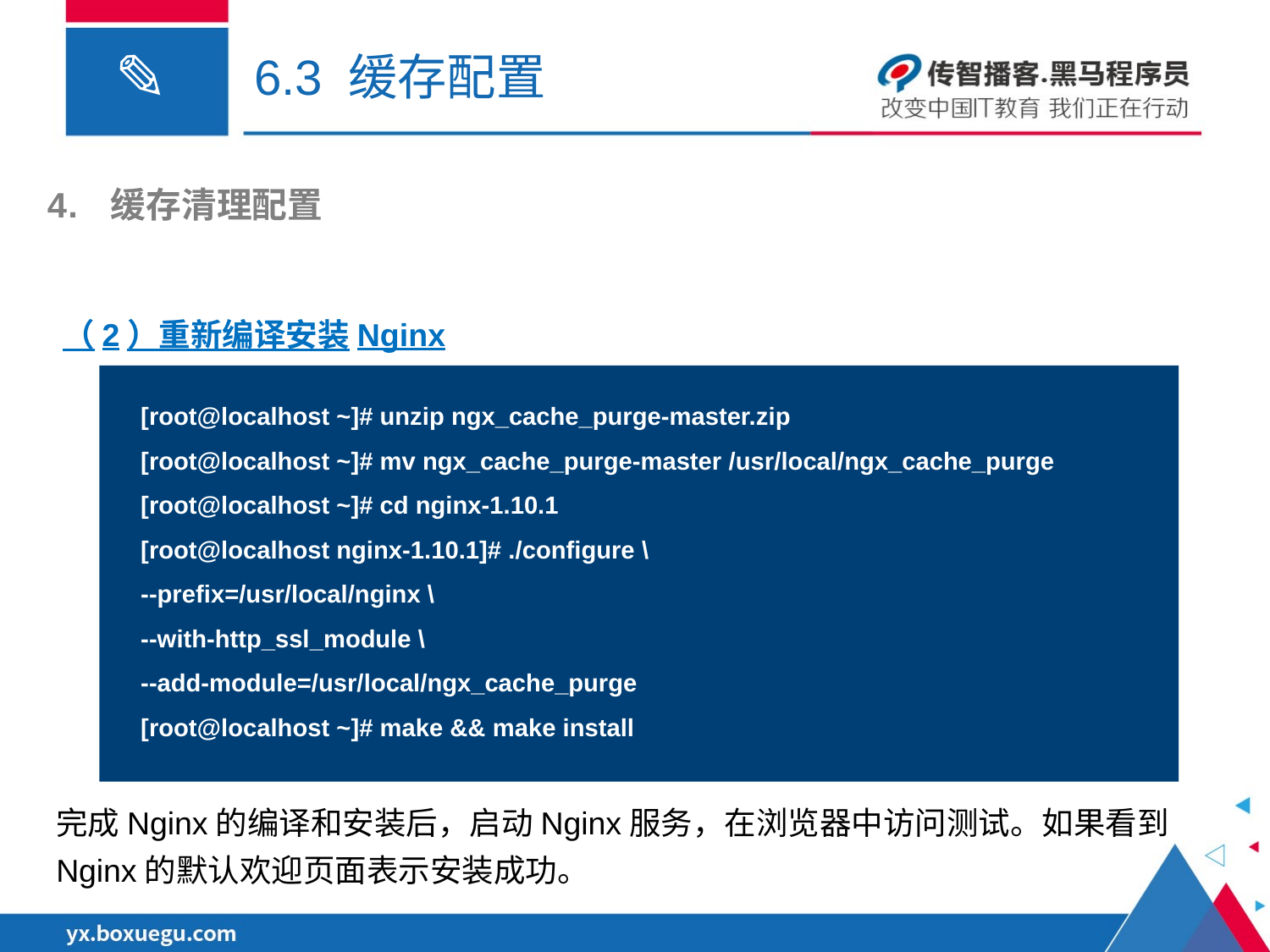

# 6.3 缓存配置
缓存清理配置
（2）重新编译安装Nginx

[root@localhost ~]# unzip ngx_cache_purge-master.zip
[root@localhost ~]# mv ngx_cache_purge-master /usr/local/ngx_cache_purge
[root@localhost ~]# cd nginx-1.10.1
[root@localhost nginx-1.10.1]# ./configure \
--prefix=/usr/local/nginx \
--with-http_ssl_module \
--add-module=/usr/local/ngx_cache_purge
[root@localhost ~]# make && make install
完成Nginx的编译和安装后，启动Nginx服务，在浏览器中访问测试。如果看到Nginx的默认欢迎页面表示安装成功。